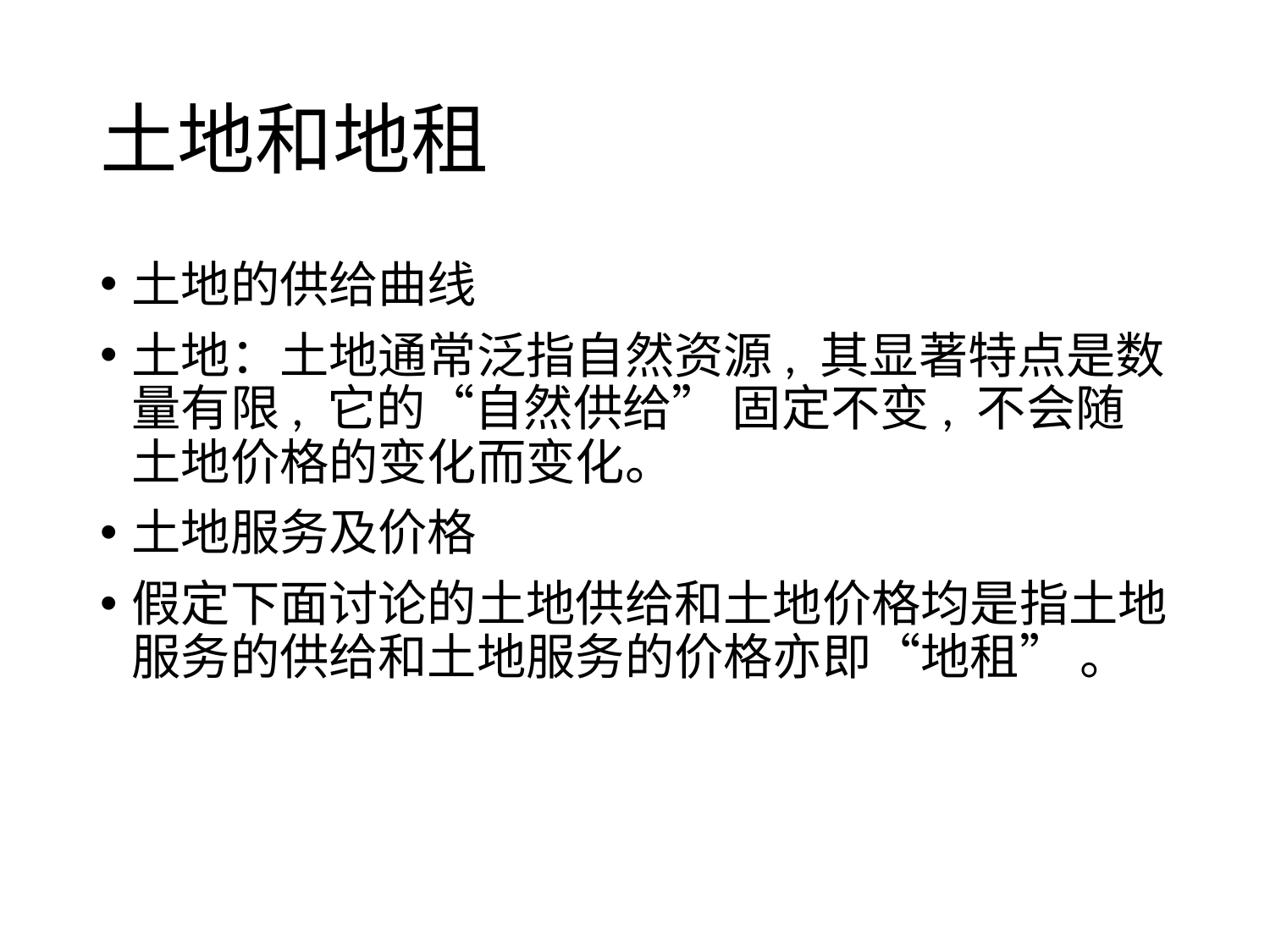

# 土地和地租
土地的供给曲线
土地：土地通常泛指自然资源, 其显著特点是数量有限, 它的“自然供给” 固定不变, 不会随土地价格的变化而变化。
土地服务及价格
假定下面讨论的土地供给和土地价格均是指土地服务的供给和土地服务的价格亦即“地租” 。